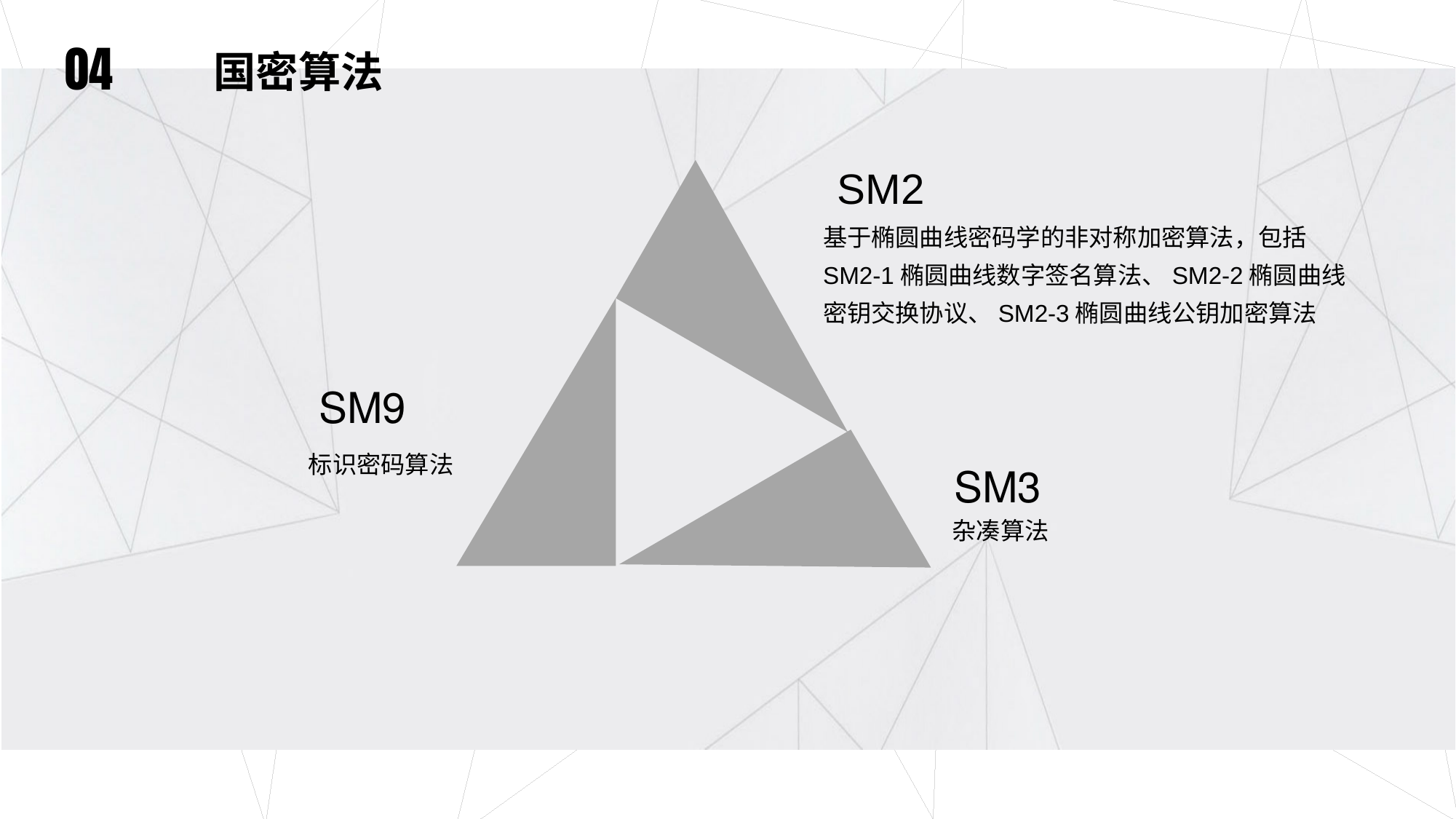

04
国密算法
 SM2
基于椭圆曲线密码学的非对称加密算法，包括SM2-1椭圆曲线数字签名算法、SM2-2椭圆曲线密钥交换协议、SM2-3椭圆曲线公钥加密算法

 SM9

 SM3
标识密码算法

杂凑算法